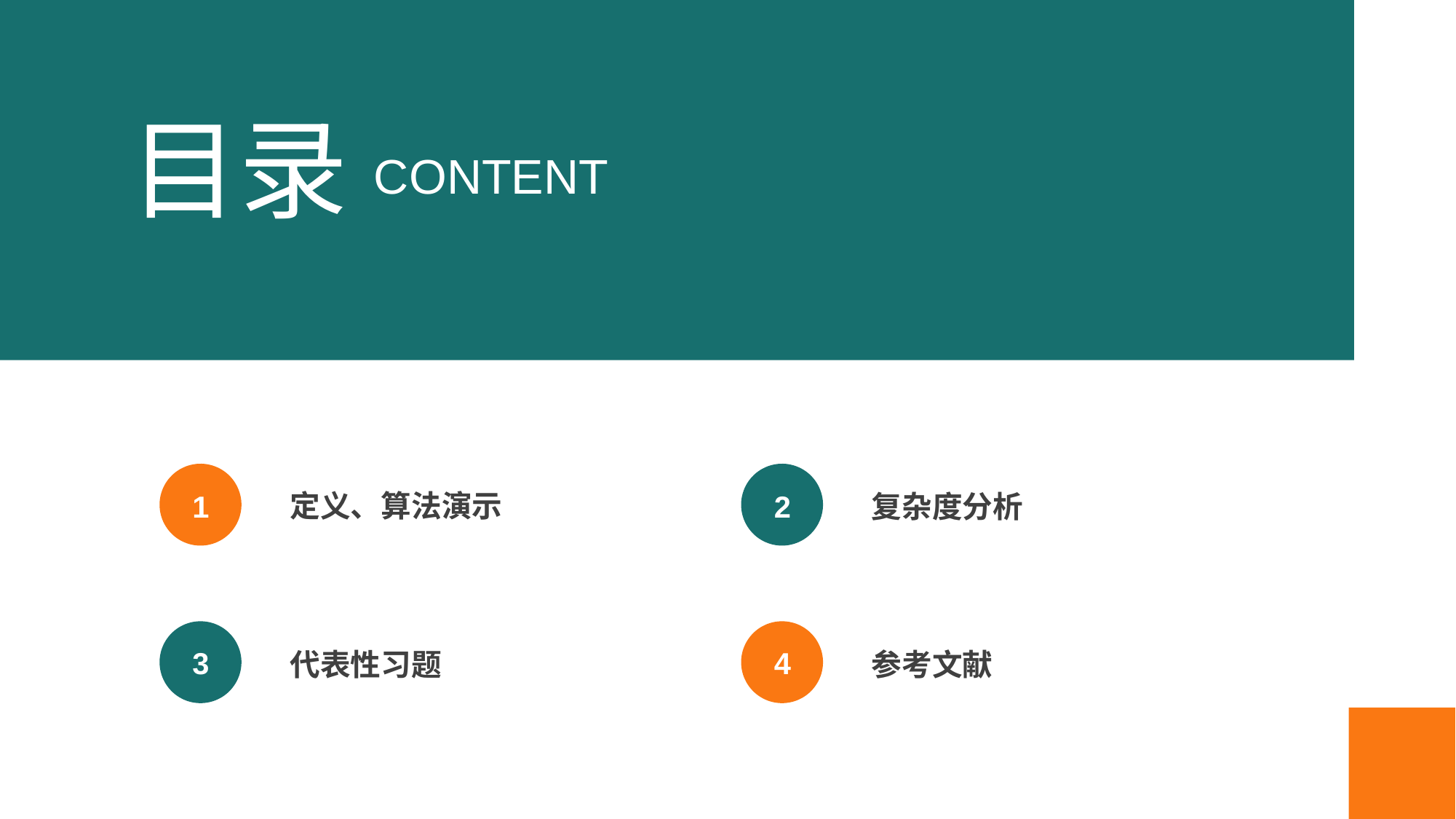

目录
CONTENT

定义、算法演示

1
2
复杂度分析

3
4
代表性习题
参考文献